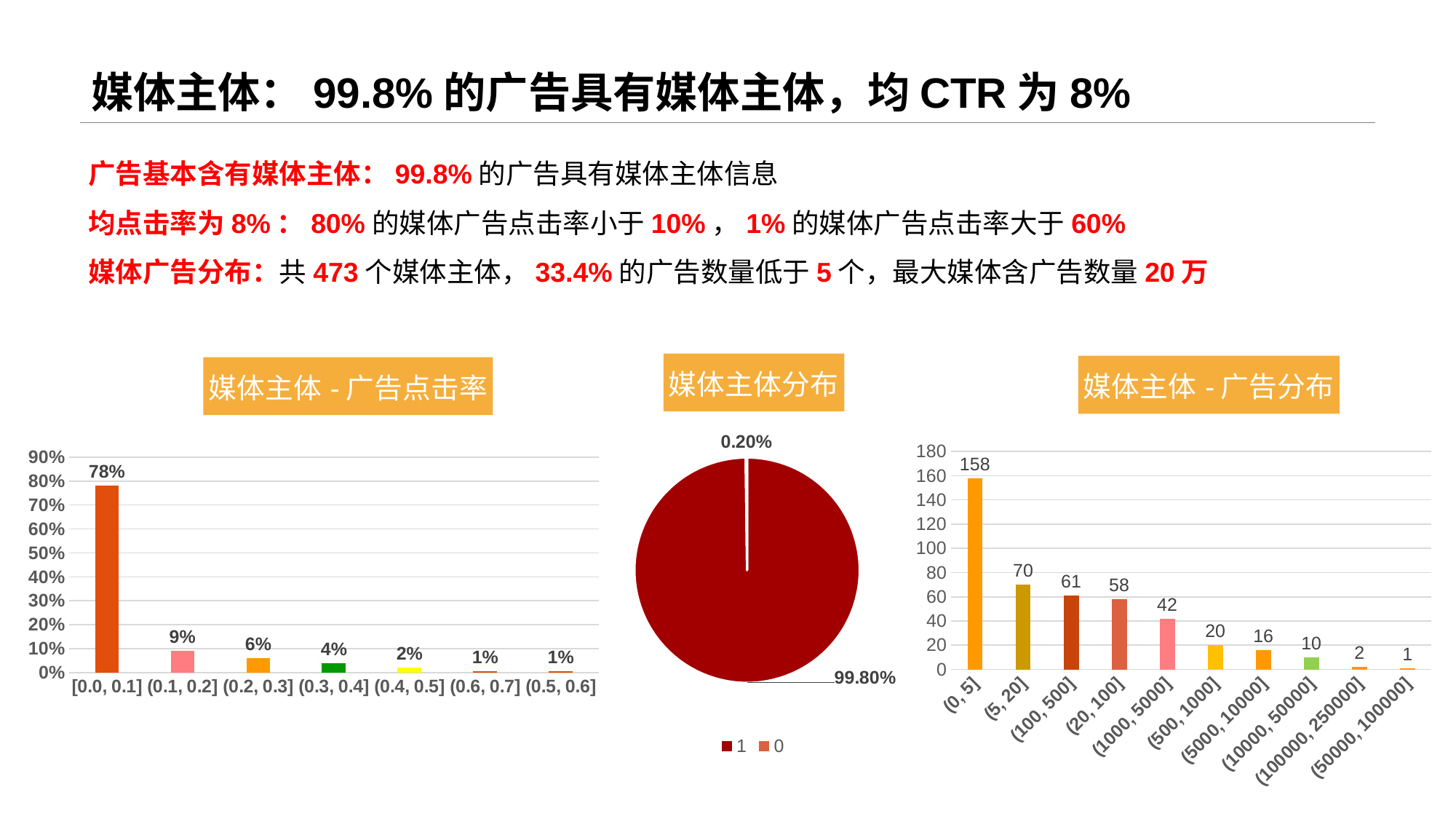

# 媒体主体：99.8%的广告具有媒体主体，均CTR为8%
广告基本含有媒体主体：99.8%的广告具有媒体主体信息
均点击率为8%：80%的媒体广告点击率小于10%，1%的媒体广告点击率大于60%
媒体广告分布：共473个媒体主体，33.4%的广告数量低于5个，最大媒体含广告数量20万

### Chart: 媒体主体-广告分布

| Category | 广告数量 |
|---|---|
| (0, 5] | 158.0 |
| (5, 20] | 70.0 |
| (100, 500] | 61.0 |
| (20, 100] | 58.0 |
| (1000, 5000] | 42.0 |
| (500, 1000] | 20.0 |
| (5000, 10000] | 16.0 |
| (10000, 50000] | 10.0 |
| (100000, 250000] | 2.0 |
| (50000, 100000] | 1.0 |

### Chart: 媒体主体分布

| Category | 媒体主体-广告分布 |
|---|---|
| 1 | 0.998 |
| 0 | 0.0020000000000000005 |

### Chart: 媒体主体-广告点击率

| Category | 广告点击率 |
|---|---|
| [0.0, 0.1] | 0.78 |
| (0.1, 0.2] | 0.09 |
| (0.2, 0.3] | 0.06 |
| (0.3, 0.4] | 0.04 |
| (0.4, 0.5] | 0.02 |
| (0.6, 0.7] | 0.005 |
| (0.5, 0.6] | 0.005 |